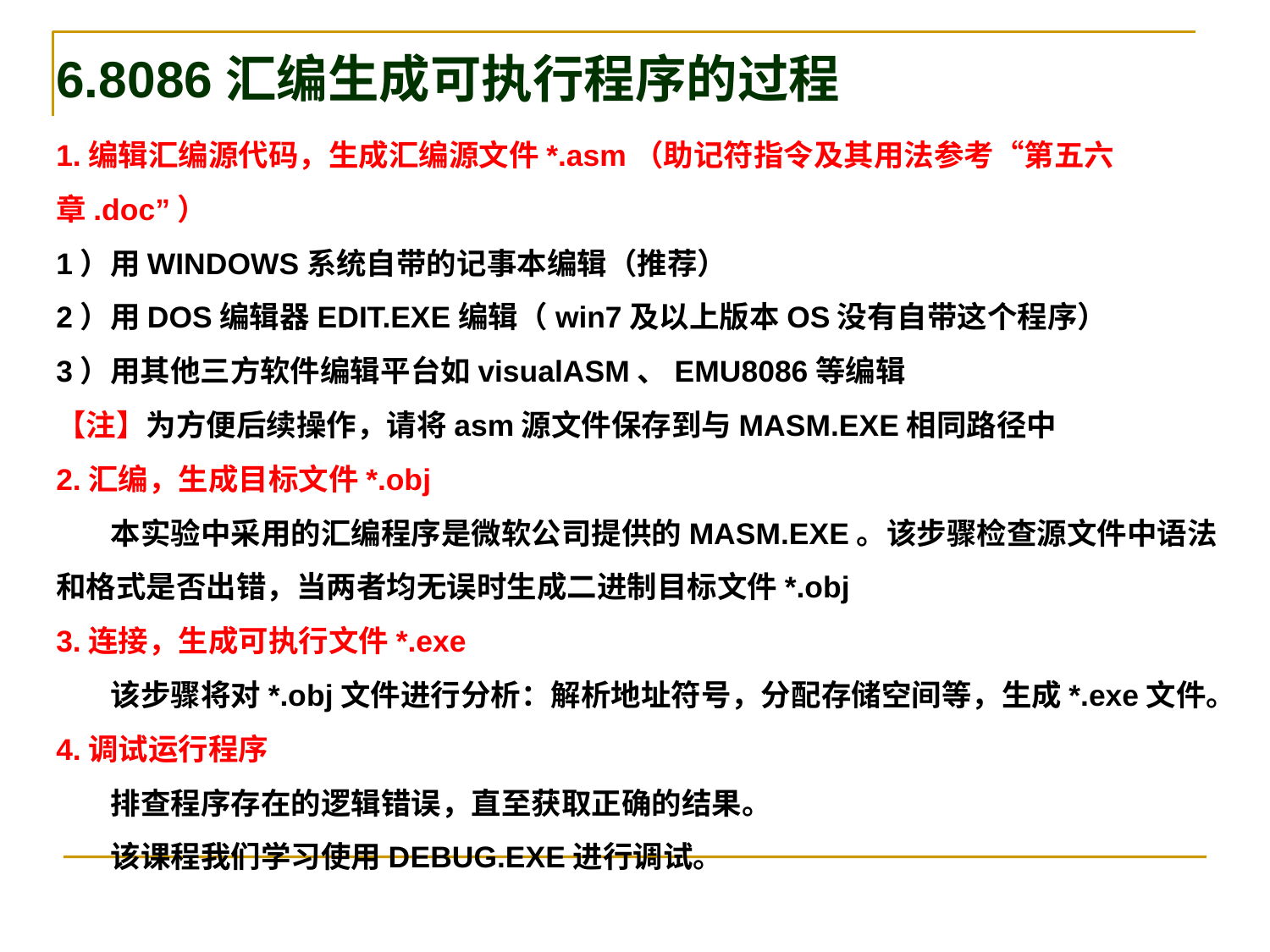

6.8086汇编生成可执行程序的过程
1.编辑汇编源代码，生成汇编源文件*.asm（助记符指令及其用法参考“第五六章.doc”）
1）用WINDOWS系统自带的记事本编辑（推荐）
2）用DOS编辑器EDIT.EXE编辑（win7及以上版本OS没有自带这个程序）
3）用其他三方软件编辑平台如visualASM、EMU8086等编辑
【注】为方便后续操作，请将asm源文件保存到与MASM.EXE相同路径中
2.汇编，生成目标文件*.obj
       本实验中采用的汇编程序是微软公司提供的MASM.EXE。该步骤检查源文件中语法和格式是否出错，当两者均无误时生成二进制目标文件*.obj
3.连接，生成可执行文件*.exe
       该步骤将对*.obj文件进行分析：解析地址符号，分配存储空间等，生成*.exe文件。
4.调试运行程序
       排查程序存在的逻辑错误，直至获取正确的结果。
       该课程我们学习使用DEBUG.EXE进行调试。